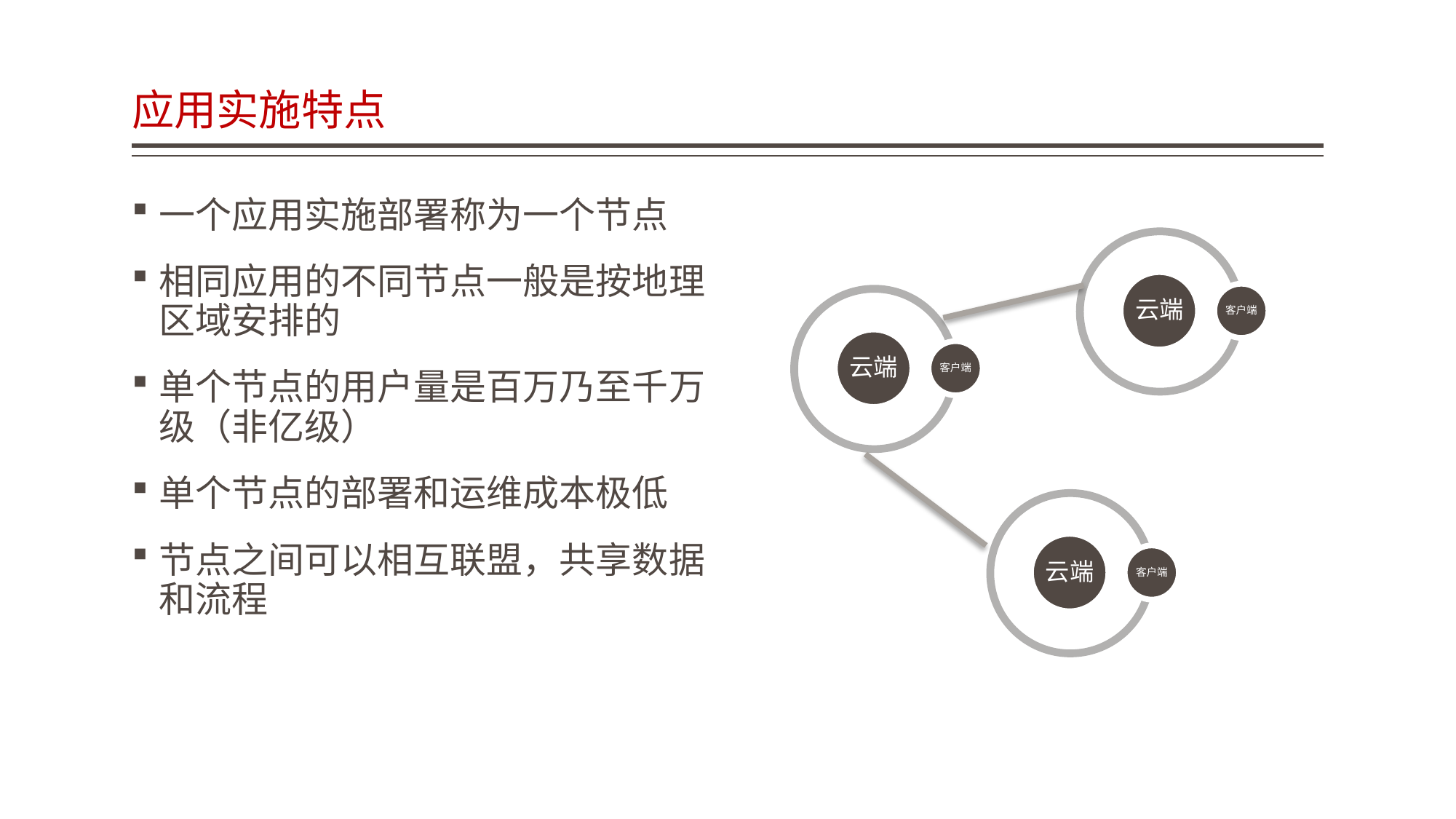

# 应用实施特点
一个应用实施部署称为一个节点
相同应用的不同节点一般是按地理区域安排的
单个节点的用户量是百万乃至千万级（非亿级）
单个节点的部署和运维成本极低
节点之间可以相互联盟，共享数据和流程
云端
客户端
云端
客户端
云端
客户端